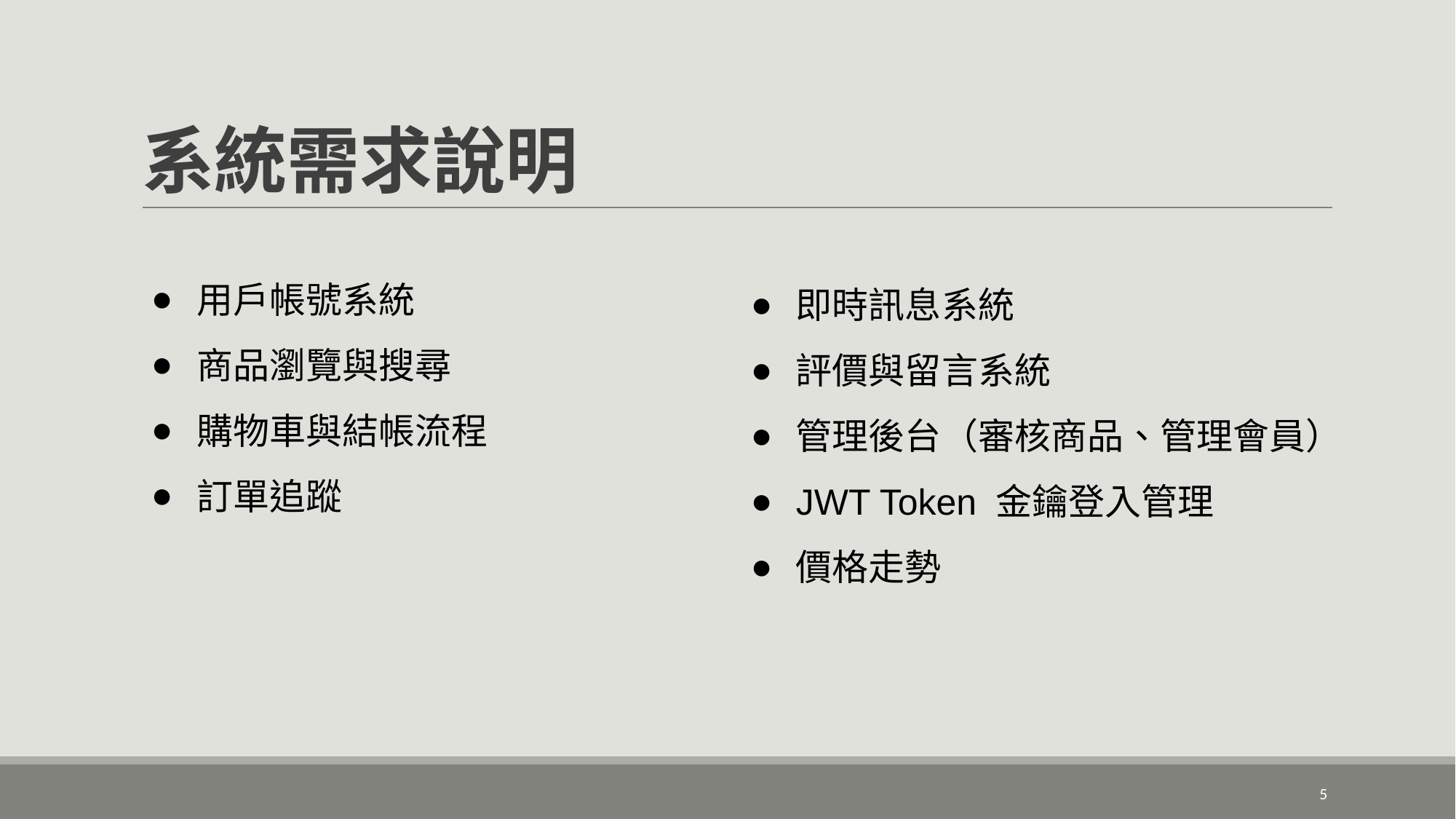

# 系統需求說明

用戶帳號系統
商品瀏覽與搜尋
購物車與結帳流程
訂單追蹤
即時訊息系統
評價與留言系統
管理後台（審核商品、管理會員）
JWT Token 金鑰登入管理
價格走勢
5